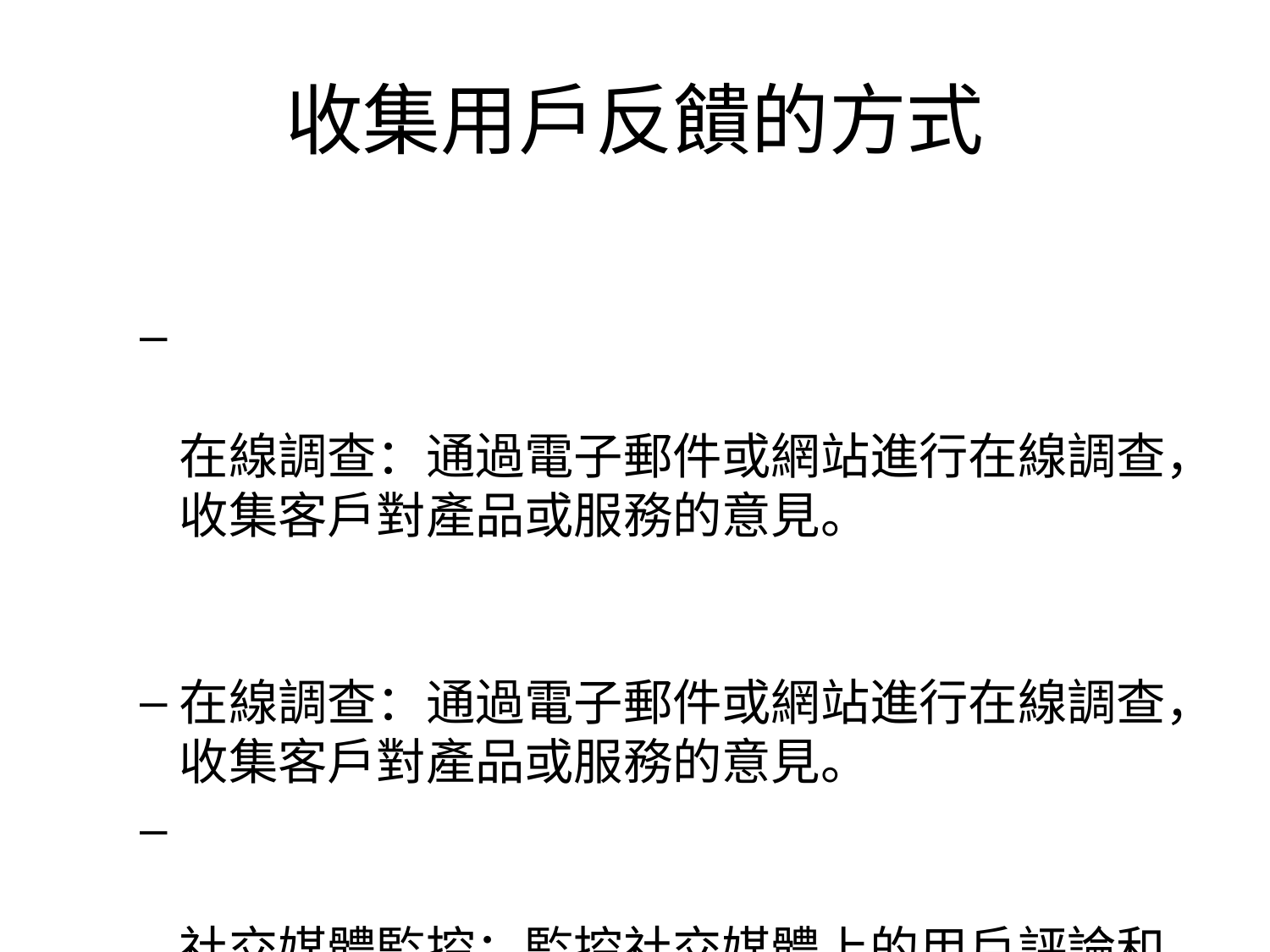

# 收集用戶反饋的方式

在線調查：通過電子郵件或網站進行在線調查，收集客戶對產品或服務的意見。
在線調查：通過電子郵件或網站進行在線調查，收集客戶對產品或服務的意見。
社交媒體監控：監控社交媒體上的用戶評論和討論，了解消費者對品牌的看法和建議。
社交媒體監控：監控社交媒體上的用戶評論和討論，了解消費者對品牌的看法和建議。
產品評價：分析電商平台上的產品評價和星級評分，發現產品的優缺點。
產品評價：分析電商平台上的產品評價和星級評分，發現產品的優缺點。
直接反饋：通過客服人員直接收集客戶的反饋，並將其記錄到CRM系統中。
直接反饋：通過客服人員直接收集客戶的反饋，並將其記錄到CRM系統中。